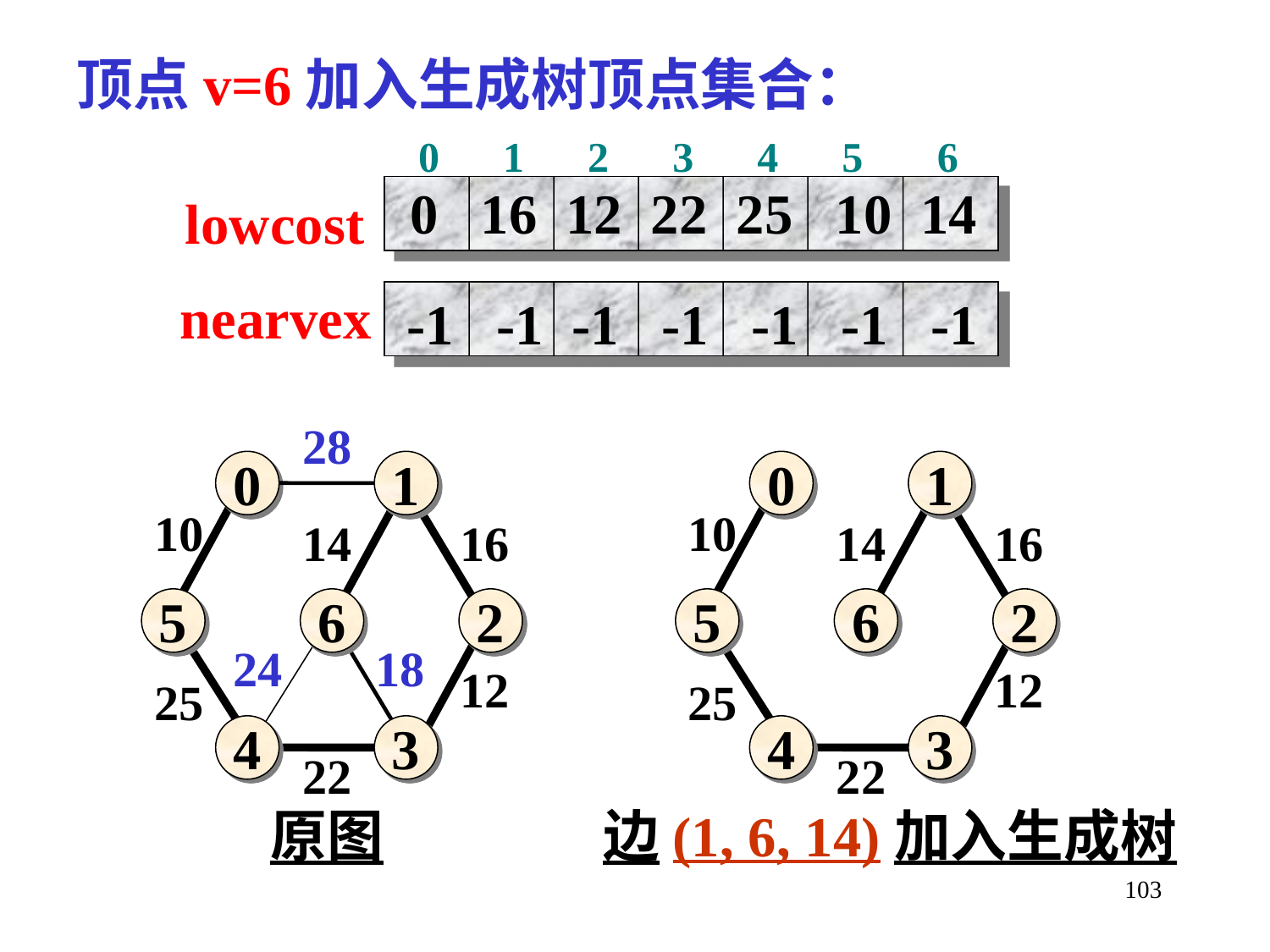

顶点v=6加入生成树顶点集合：
0      1      2      3      4      5       6
0   16  12  22  25   10  14

lowcost
nearvex

-1   -1  -1   -1   -1   -1   -1

28
0
1
0
1

10
10

14
16
14
16
5
6
2
5
6
2

24
18

12
12
25
25
4
3
4
3
22
22

原图                 边(1, 6, 14)加入生成树
103